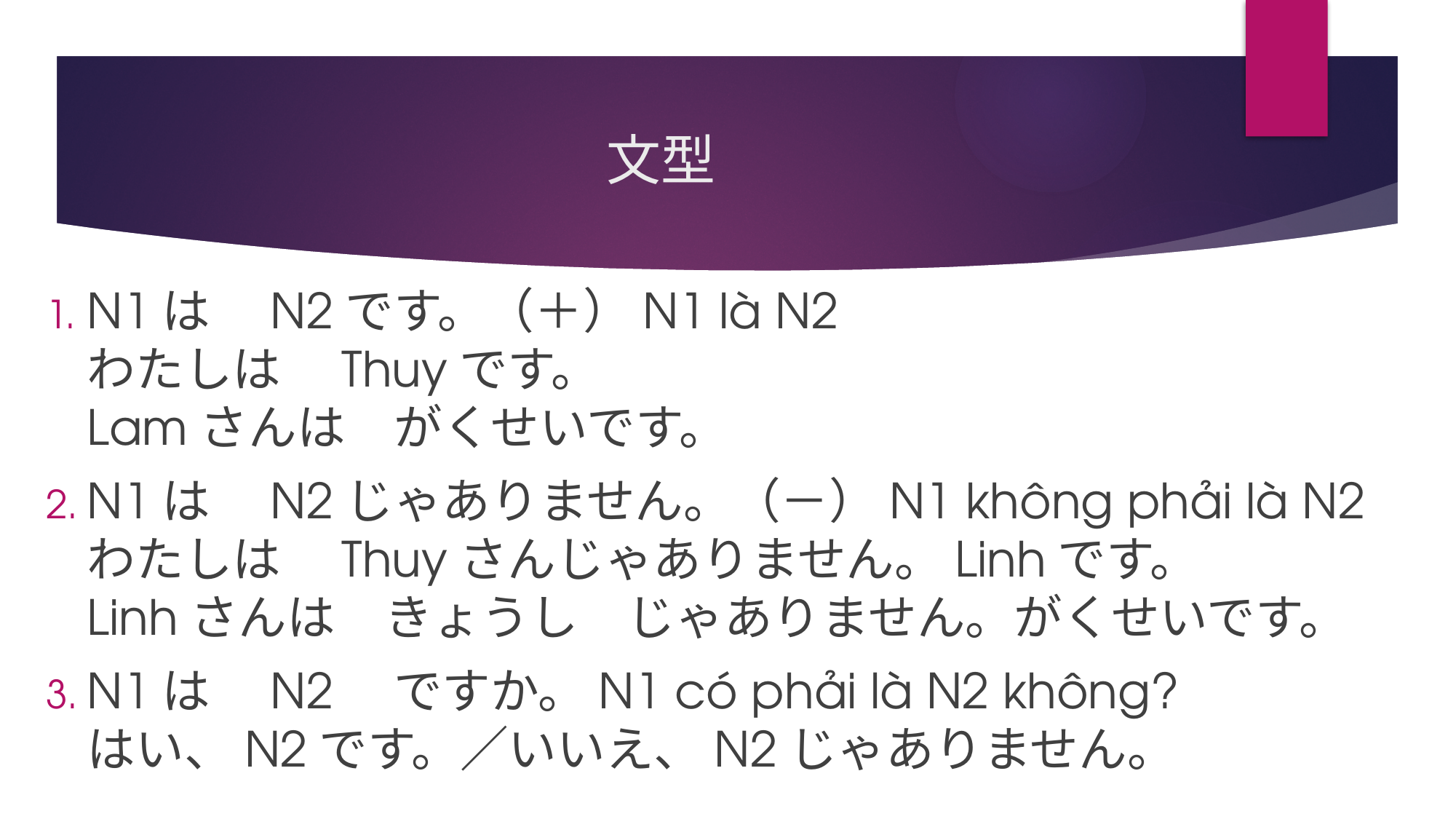

# 文型
N1は　N2です。（＋）N1 là N2
わたしは　Thuyです。
Lamさんは　がくせいです。
N1は　N2じゃありません。（－）N1 không phải là N2
わたしは　Thuyさんじゃありません。Linhです。
Linhさんは　きょうし　じゃありません。がくせいです。
N1は　N2　ですか。N1 có phải là N2 không?
はい、N2です。／いいえ、N2じゃありません。